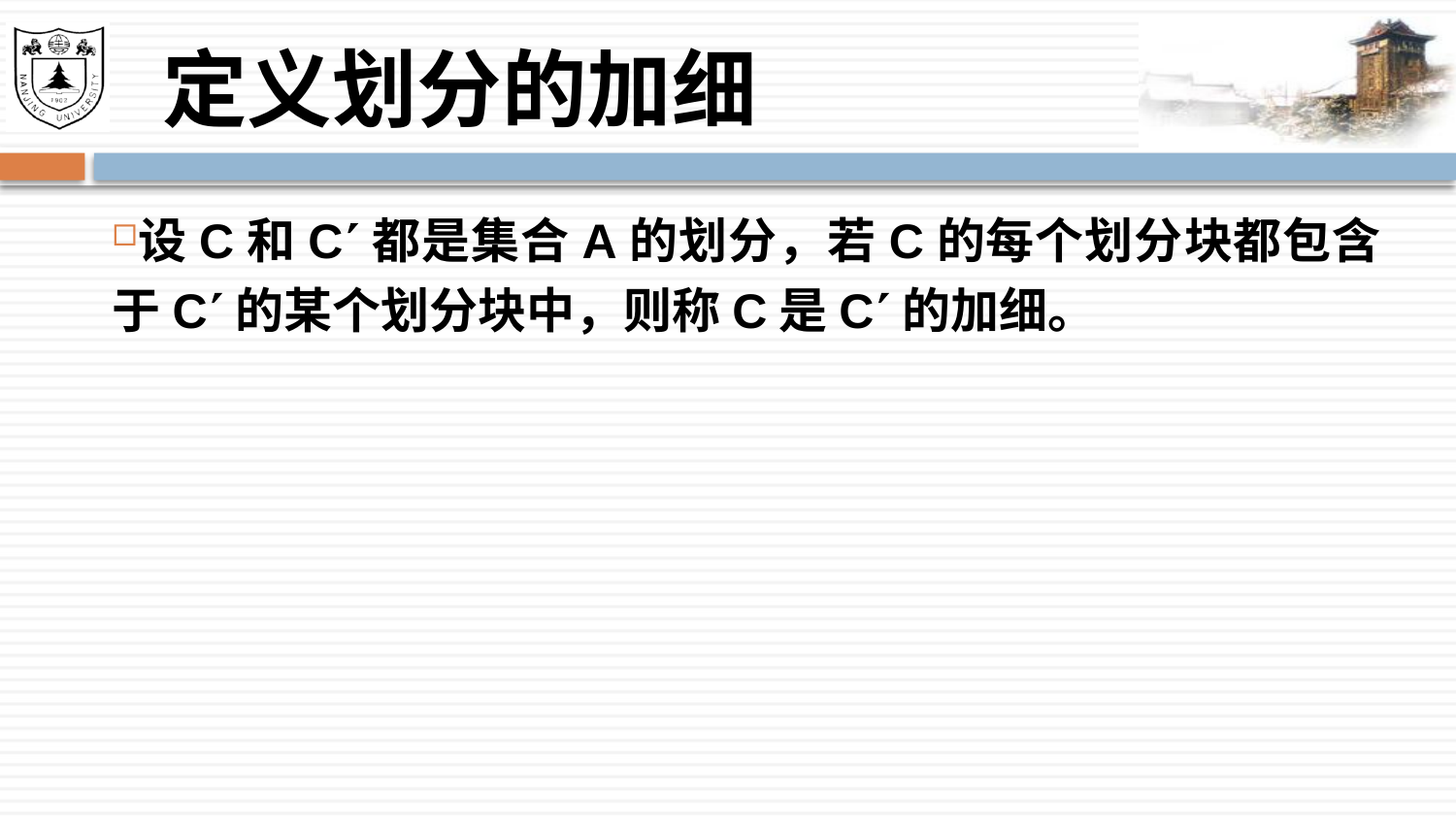

# 定义划分的加细
设C和C′都是集合A的划分，若C的每个划分块都包含于C′的某个划分块中，则称C是C′的加细。